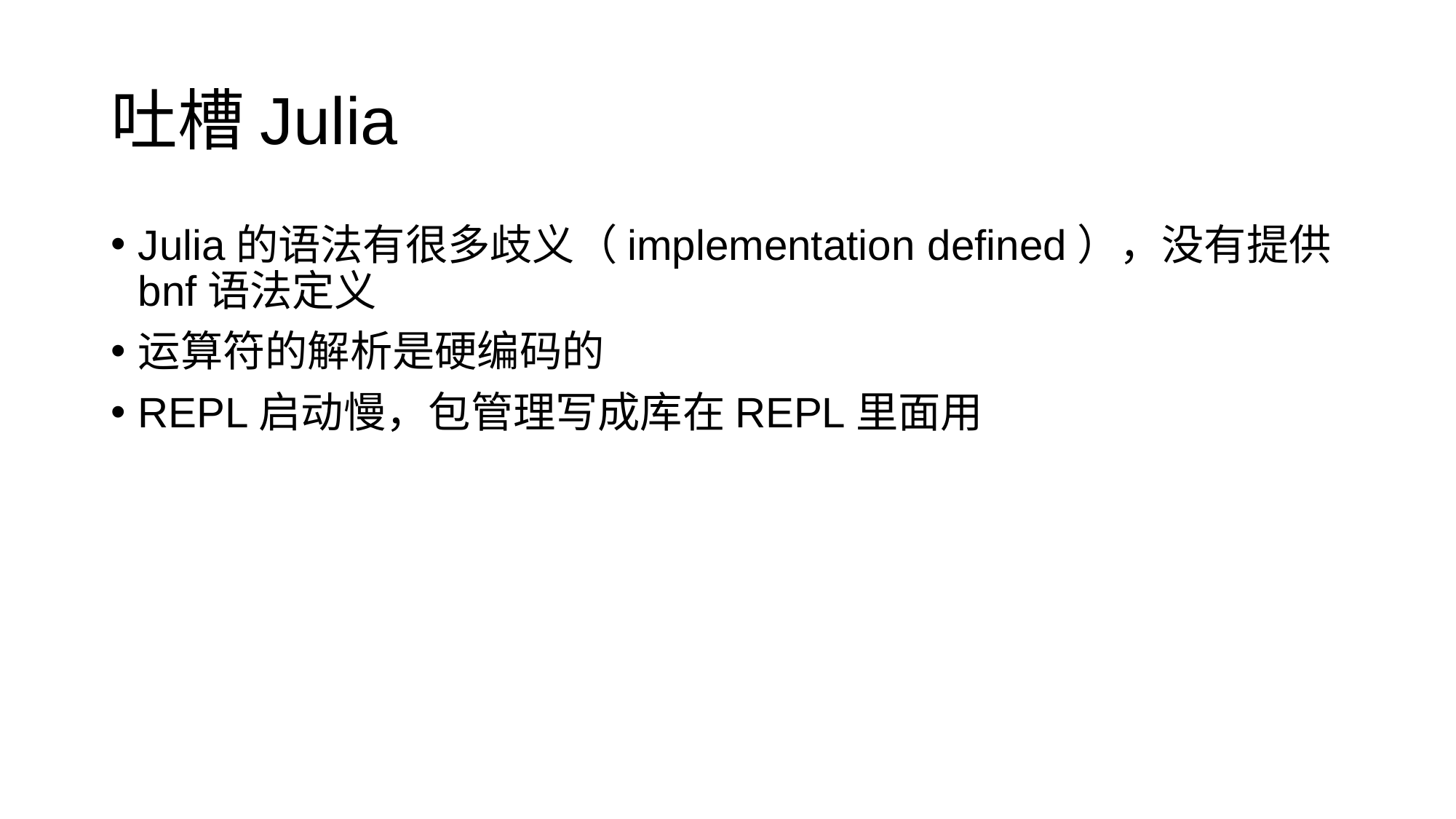

# 吐槽Julia
Julia的语法有很多歧义（implementation defined），没有提供bnf语法定义
运算符的解析是硬编码的
REPL启动慢，包管理写成库在REPL里面用